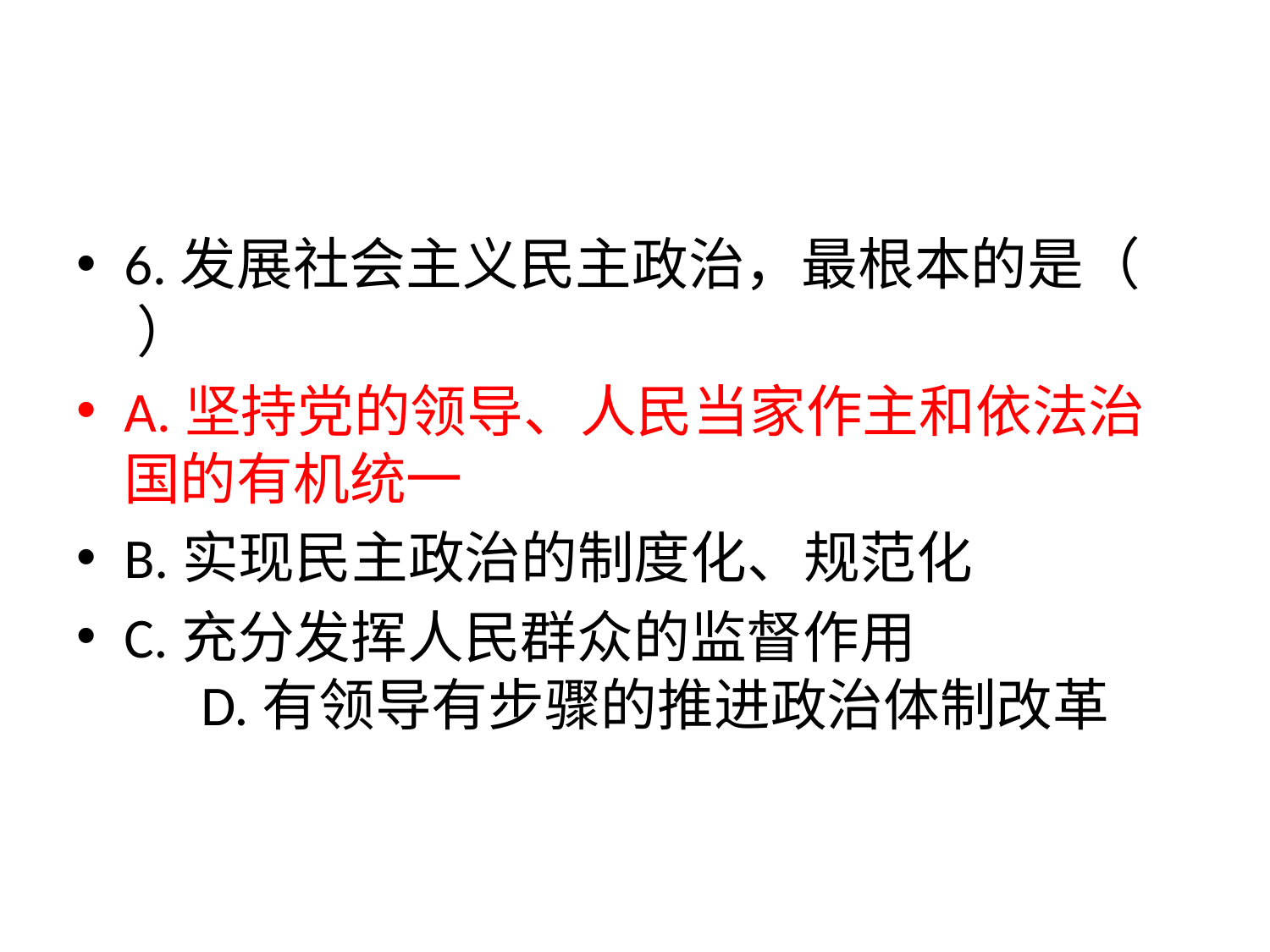

#
6.发展社会主义民主政治，最根本的是（  ）
A.坚持党的领导、人民当家作主和依法治国的有机统一
B.实现民主政治的制度化、规范化
C.充分发挥人民群众的监督作用                           D.有领导有步骤的推进政治体制改革